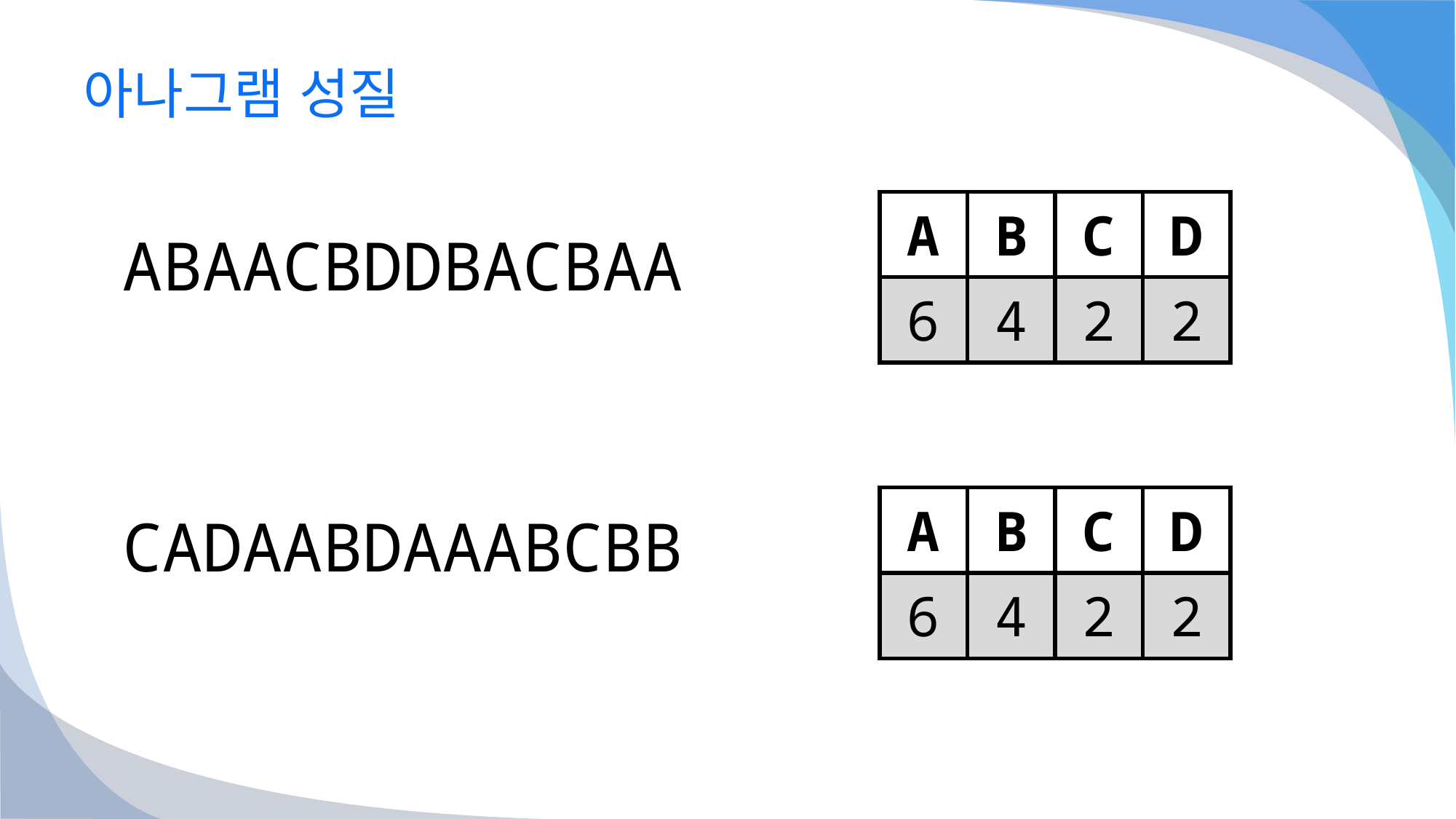

# 아나그램 성질

ABAACBDDBACBAA

CADAABDAAABCBB
| A | B | C | D |
| --- | --- | --- | --- |
| 6 | 4 | 2 | 2 |
| A | B | C | D |
| --- | --- | --- | --- |
| 6 | 4 | 2 | 2 |